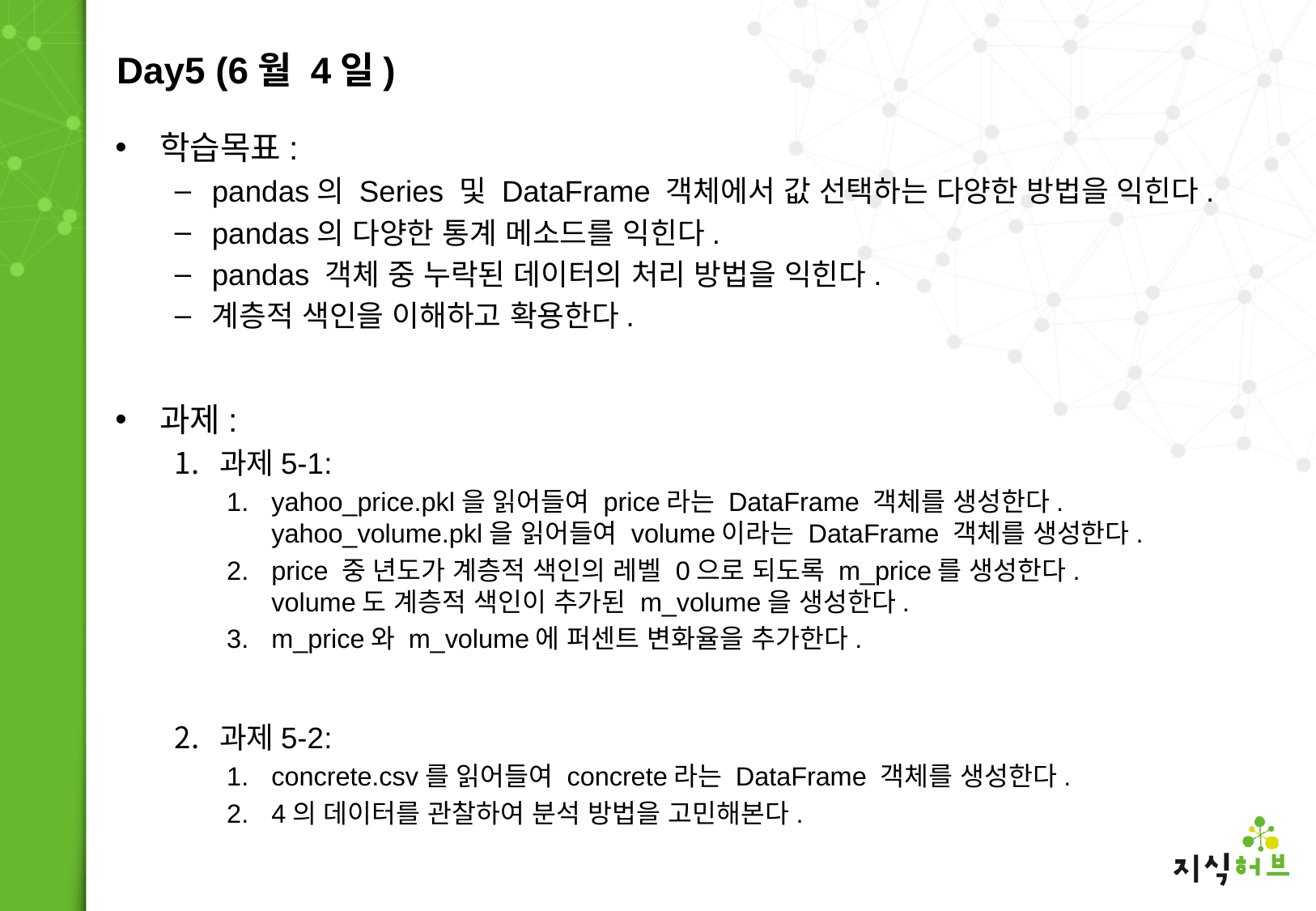

# Day5 (6월 4일)
학습목표:
pandas의 Series 및 DataFrame 객체에서 값 선택하는 다양한 방법을 익힌다.
pandas의 다양한 통계 메소드를 익힌다.
pandas 객체 중 누락된 데이터의 처리 방법을 익힌다.
계층적 색인을 이해하고 확용한다.

과제:
과제5-1:
yahoo_price.pkl을 읽어들여 price라는 DataFrame 객체를 생성한다.
yahoo_volume.pkl을 읽어들여 volume이라는 DataFrame 객체를 생성한다.
price 중 년도가 계층적 색인의 레벨 0으로 되도록 m_price를 생성한다.
volume도 계층적 색인이 추가된 m_volume을 생성한다.
m_price와 m_volume에 퍼센트 변화율을 추가한다.

과제5-2:
concrete.csv를 읽어들여 concrete라는 DataFrame 객체를 생성한다.
4의 데이터를 관찰하여 분석 방법을 고민해본다.